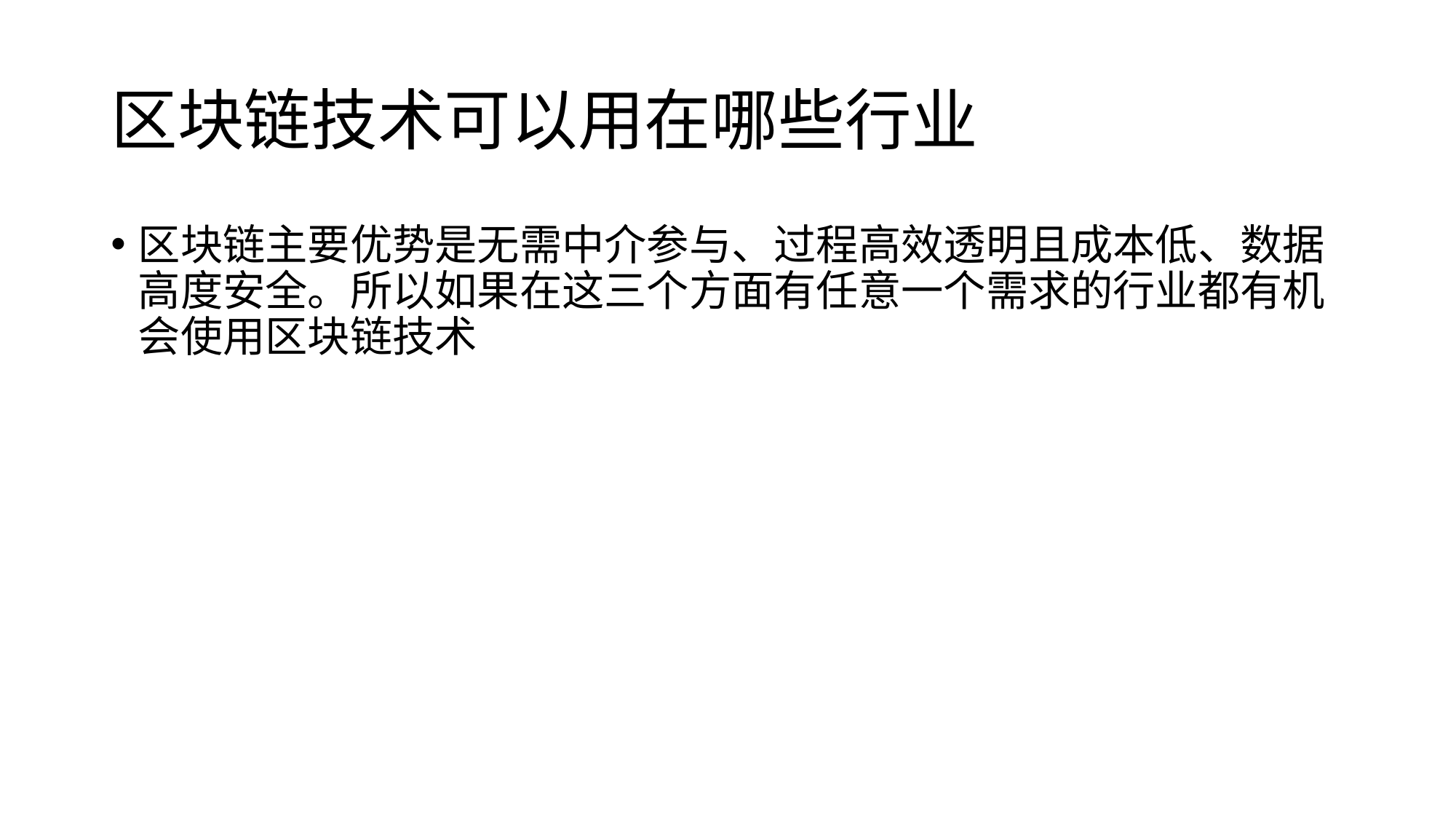

# 区块链技术可以用在哪些行业
区块链主要优势是无需中介参与、过程高效透明且成本低、数据高度安全。所以如果在这三个方面有任意一个需求的行业都有机会使用区块链技术